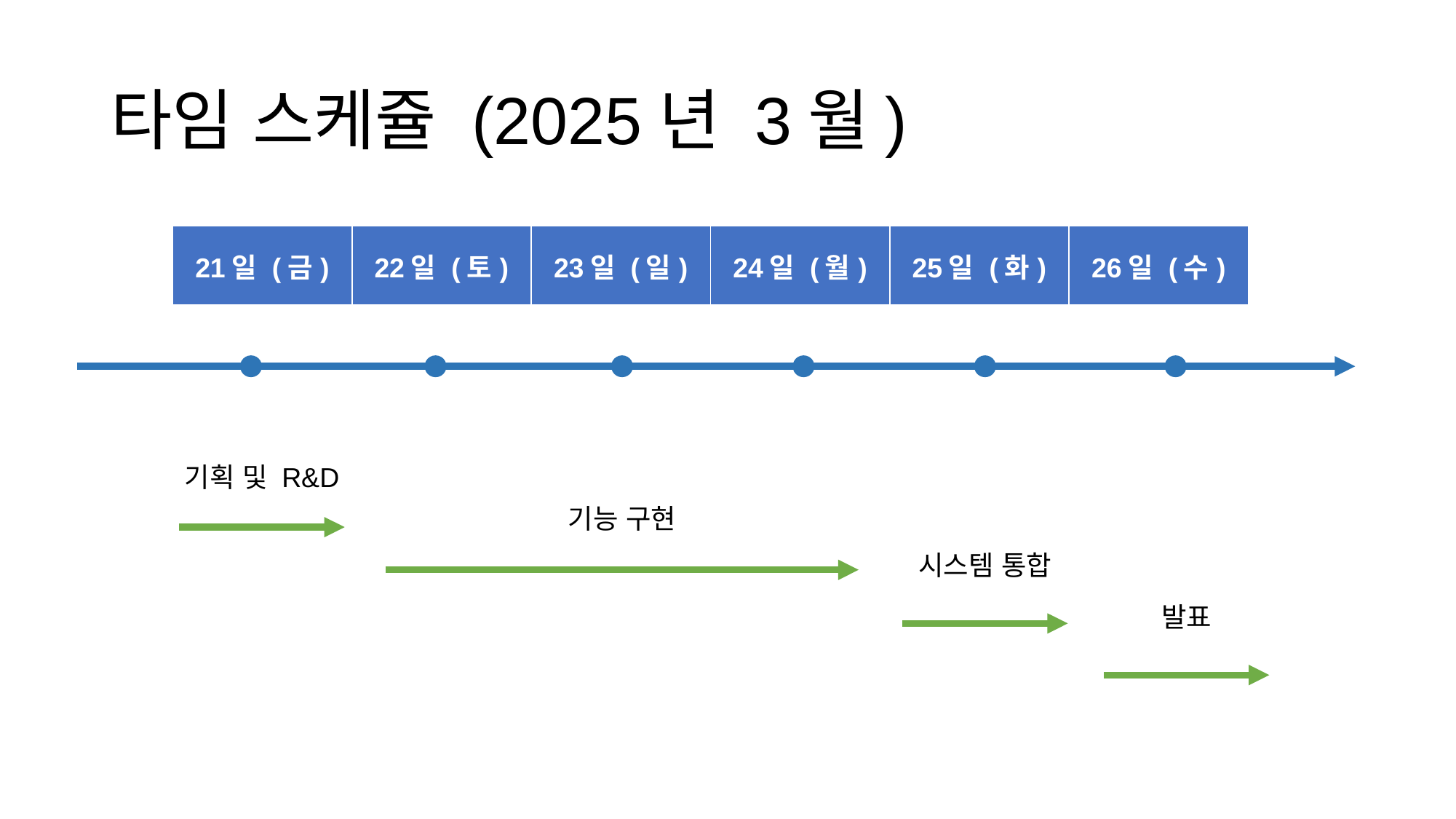

# 타임 스케쥴 (2025년 3월)
| 21일 (금) | 22일 (토) | 23일 (일) | 24일 (월) | 25일 (화) | 26일 (수) |
| --- | --- | --- | --- | --- | --- |

기획 및 R&D
기능 구현
시스템 통합
발표